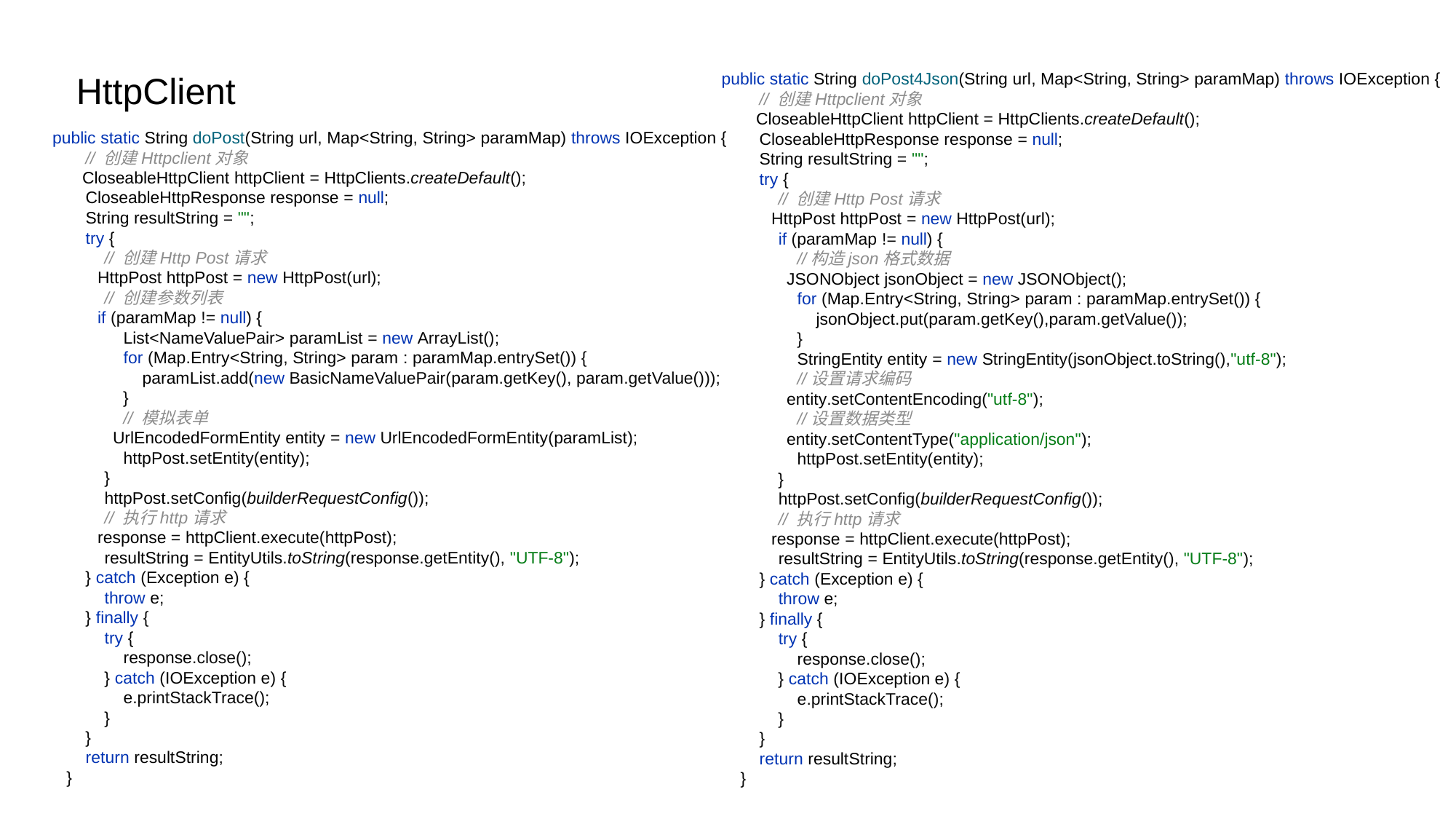

HttpClient
public static String doPost4Json(String url, Map<String, String> paramMap) throws IOException {
        // 创建Httpclient对象
        CloseableHttpClient httpClient = HttpClients.createDefault();
        CloseableHttpResponse response = null;
        String resultString = "";
        try {
            // 创建Http Post请求
            HttpPost httpPost = new HttpPost(url);
            if (paramMap != null) {
                //构造json格式数据
                JSONObject jsonObject = new JSONObject();
                for (Map.Entry<String, String> param : paramMap.entrySet()) {
                    jsonObject.put(param.getKey(),param.getValue());
                }
                StringEntity entity = new StringEntity(jsonObject.toString(),"utf-8");
                //设置请求编码
                entity.setContentEncoding("utf-8");
                //设置数据类型
                entity.setContentType("application/json");
                httpPost.setEntity(entity);
            }
            httpPost.setConfig(builderRequestConfig());
            // 执行http请求
            response = httpClient.execute(httpPost);
            resultString = EntityUtils.toString(response.getEntity(), "UTF-8");
        } catch (Exception e) {
            throw e;
        } finally {
            try {
                response.close();
            } catch (IOException e) {
                e.printStackTrace();
            }
        }
        return resultString;
    }
 public static String doPost(String url, Map<String, String> paramMap) throws IOException {
        // 创建Httpclient对象
        CloseableHttpClient httpClient = HttpClients.createDefault();
        CloseableHttpResponse response = null;
        String resultString = "";
        try {
            // 创建Http Post请求
            HttpPost httpPost = new HttpPost(url);
            // 创建参数列表
            if (paramMap != null) {
                List<NameValuePair> paramList = new ArrayList();
                for (Map.Entry<String, String> param : paramMap.entrySet()) {
                    paramList.add(new BasicNameValuePair(param.getKey(), param.getValue()));
                }
                // 模拟表单
                UrlEncodedFormEntity entity = new UrlEncodedFormEntity(paramList);
                httpPost.setEntity(entity);
            }
            httpPost.setConfig(builderRequestConfig());
            // 执行http请求
            response = httpClient.execute(httpPost);
            resultString = EntityUtils.toString(response.getEntity(), "UTF-8");
        } catch (Exception e) {
            throw e;
        } finally {
            try {
                response.close();
            } catch (IOException e) {
                e.printStackTrace();
            }
        }
        return resultString;
    }